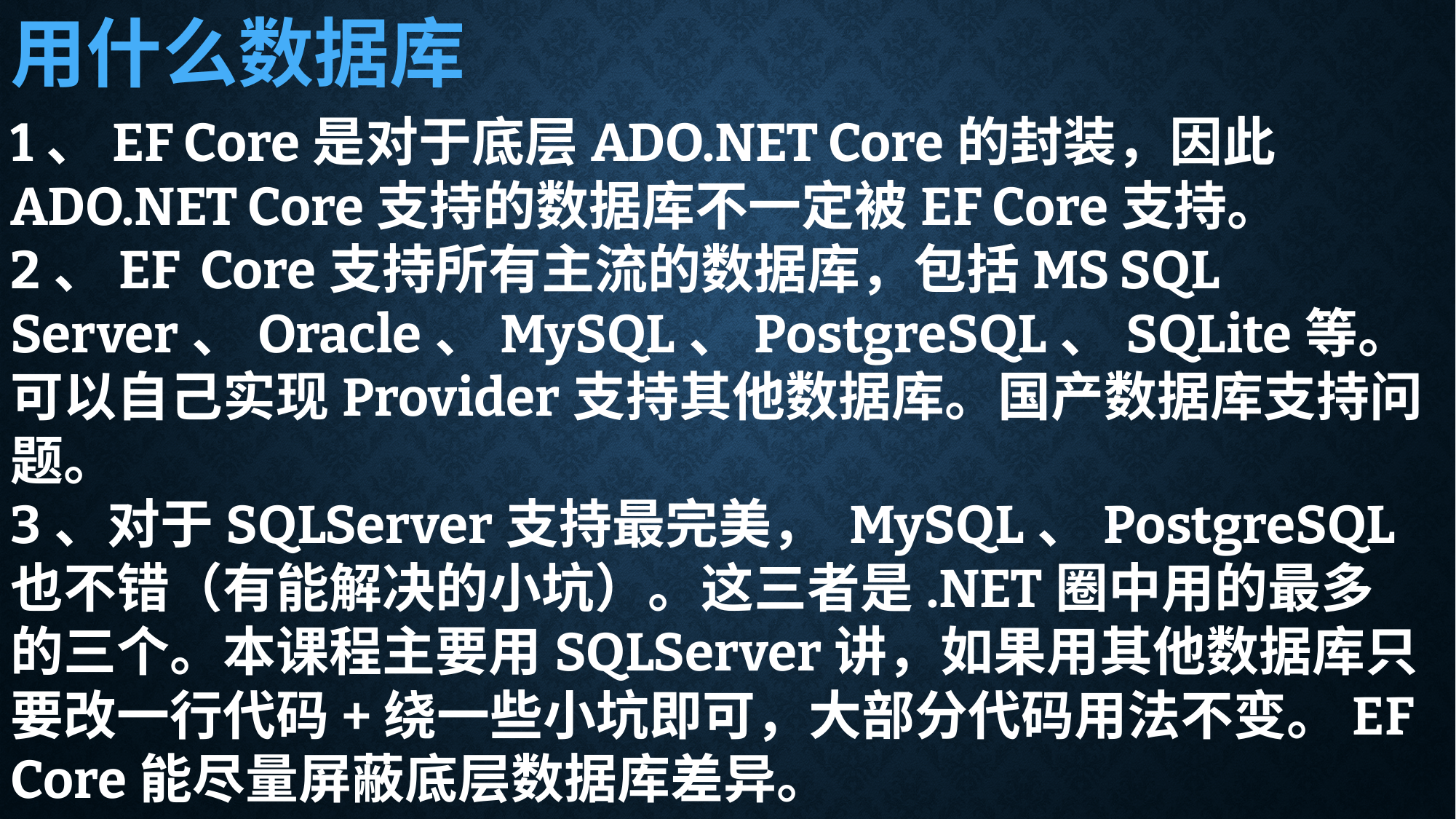

用什么数据库
1、EF Core是对于底层ADO.NET Core的封装，因此ADO.NET Core支持的数据库不一定被EF Core支持。
2、EF  Core支持所有主流的数据库，包括MS SQL Server、Oracle、MySQL、PostgreSQL、SQLite等。可以自己实现Provider支持其他数据库。国产数据库支持问题。
3、对于SQLServer支持最完美， MySQL、PostgreSQL也不错（有能解决的小坑）。这三者是.NET圈中用的最多的三个。本课程主要用SQLServer讲，如果用其他数据库只要改一行代码+绕一些小坑即可，大部分代码用法不变。EF Core能尽量屏蔽底层数据库差异。